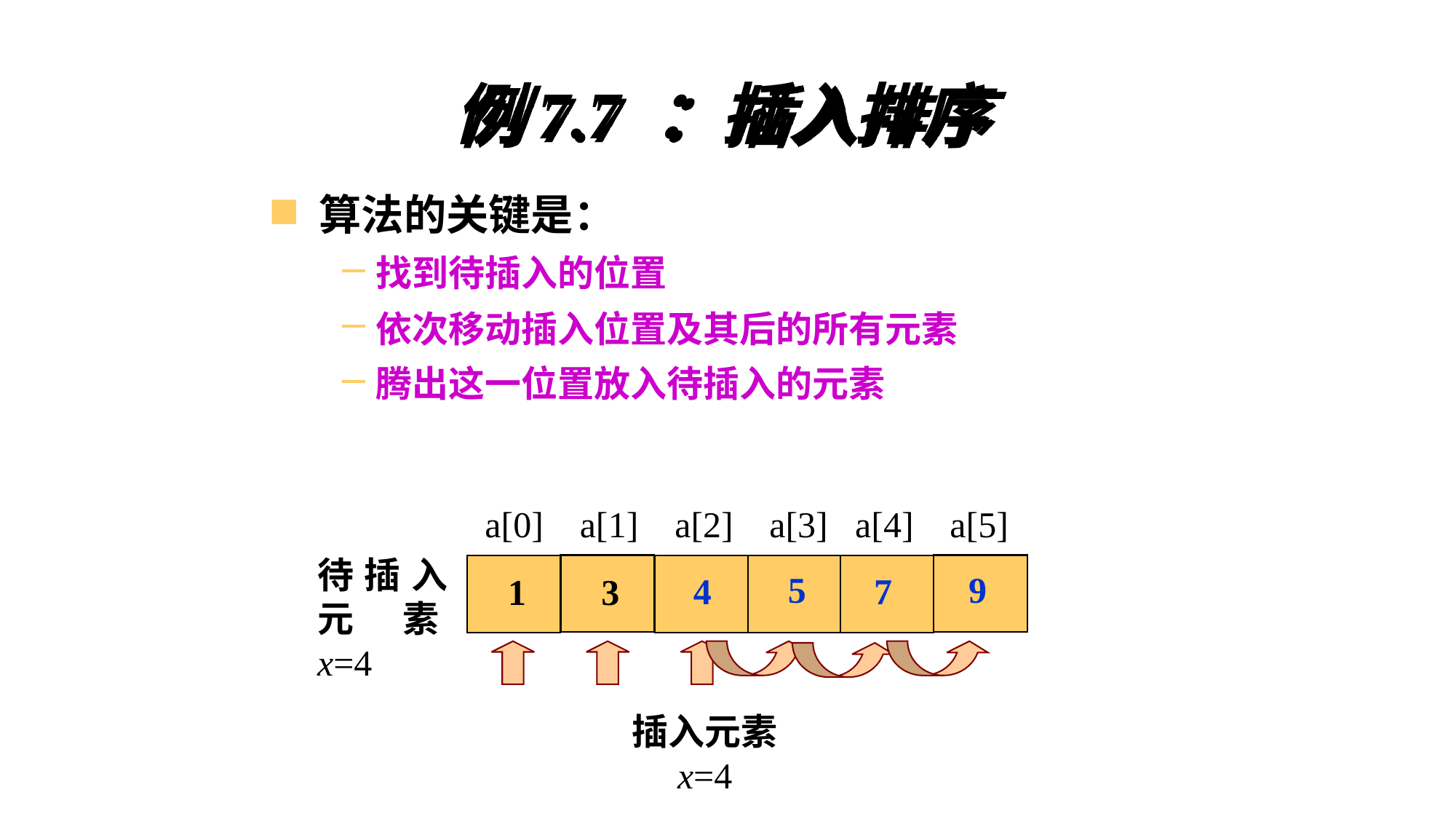

# 例7.7 ：插入排序
算法的关键是：
找到待插入的位置
依次移动插入位置及其后的所有元素
腾出这一位置放入待插入的元素
a[0]
 a[1]
  a[2]
   a[3]
   a[4]
    a[5]
待插入元素x=4

 3

 1

 5

 7

 9
 5
 9
 4
 7

插入元素
x=4